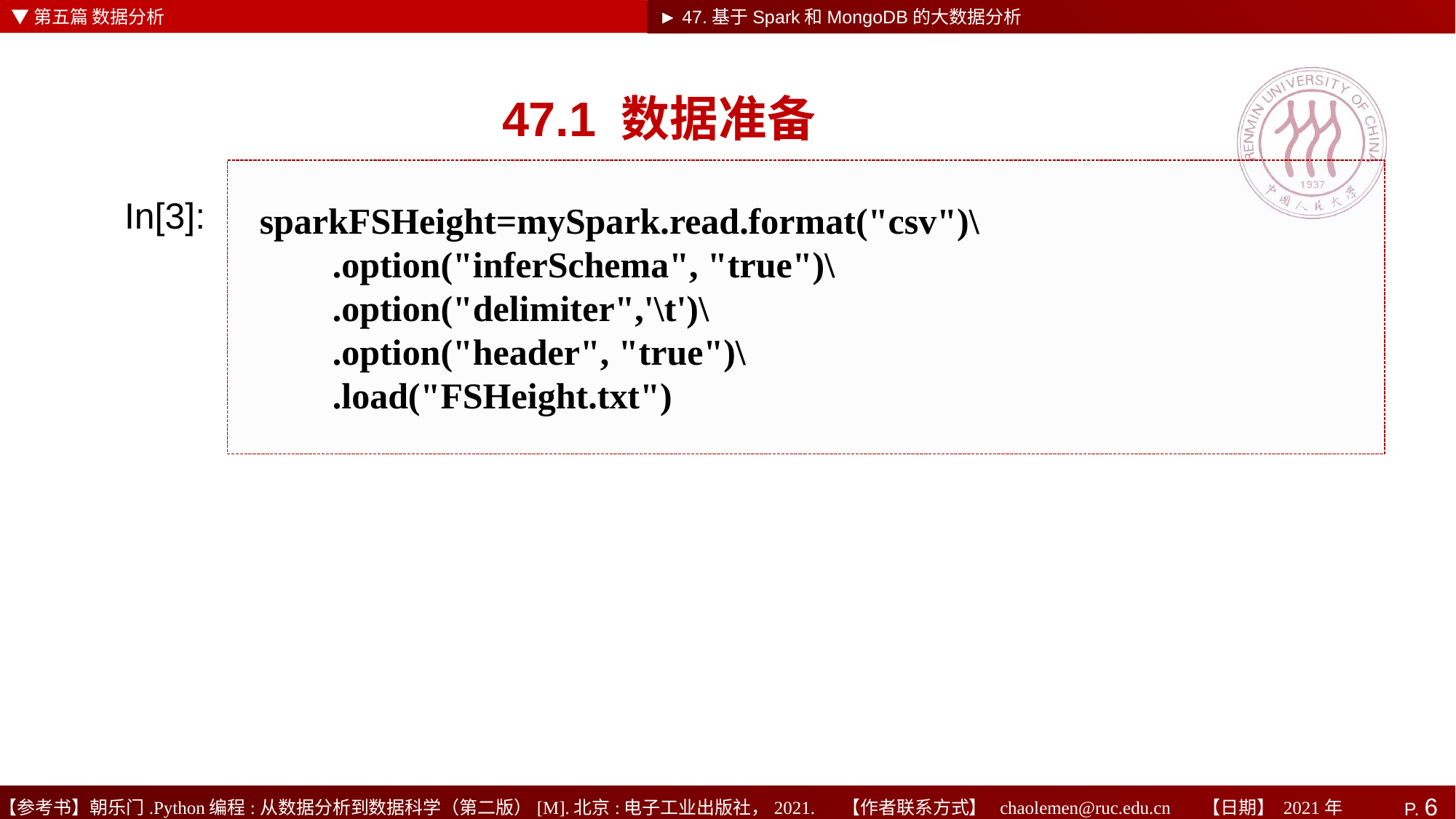

▼第五篇 数据分析
►
► 47.基于Spark和MongoDB的大数据分析
# 47.1 数据准备
sparkFSHeight=mySpark.read.format("csv")\
        .option("inferSchema", "true")\
        .option("delimiter",'\t')\
        .option("header", "true")\
        .load("FSHeight.txt")
In[3]: